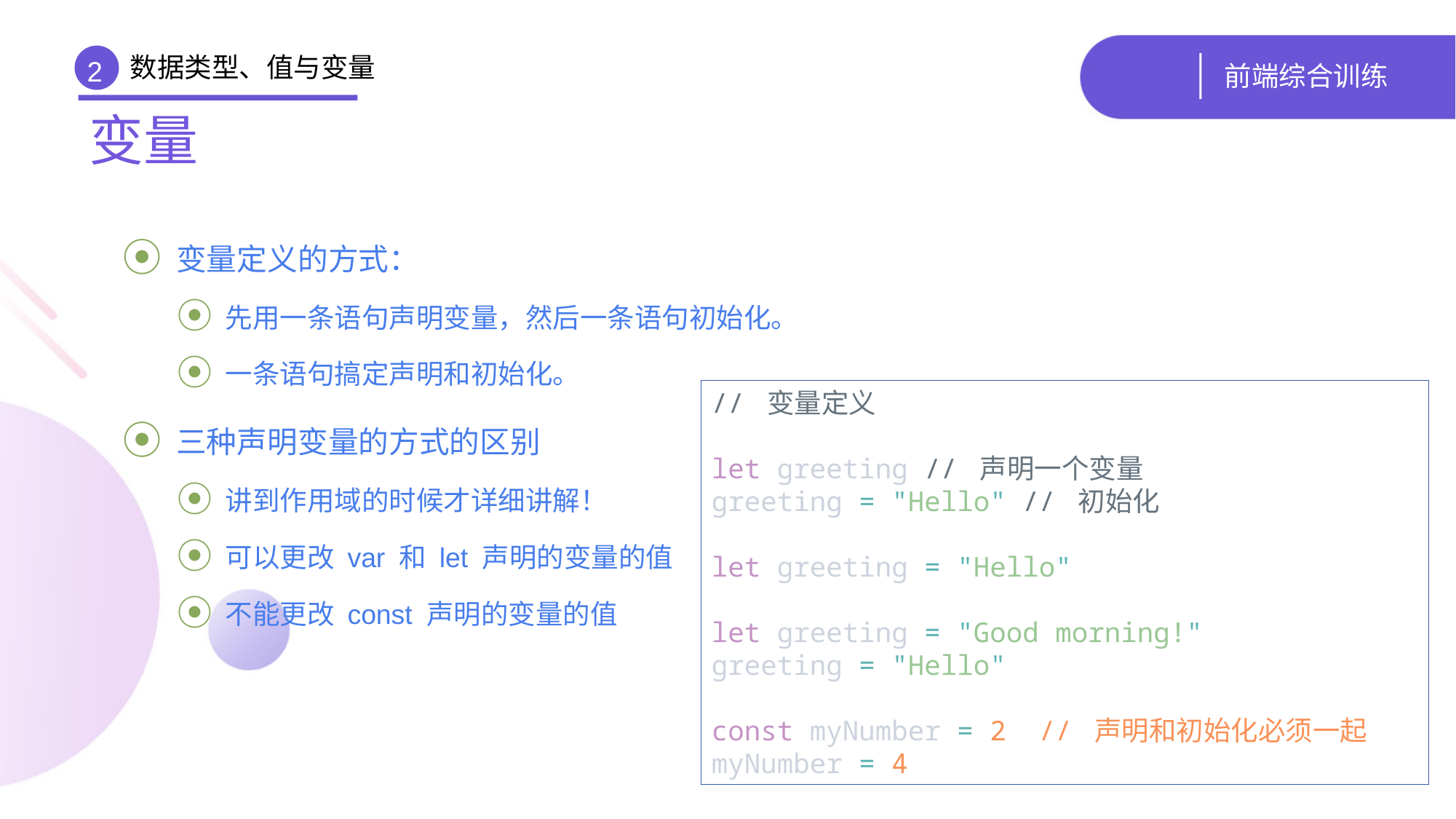

数据类型、值与变量
# 前端综合训练
2
变量
 变量定义的方式：
 先用一条语句声明变量，然后一条语句初始化。
 一条语句搞定声明和初始化。
 三种声明变量的方式的区别
 讲到作用域的时候才详细讲解！
 可以更改 var 和 let 声明的变量的值
 不能更改 const 声明的变量的值
// 变量定义
let greeting // 声明一个变量
greeting = "Hello" // 初始化
let greeting = "Hello"
let greeting = "Good morning!"
greeting = "Hello"
const myNumber = 2  // 声明和初始化必须一起
myNumber = 4